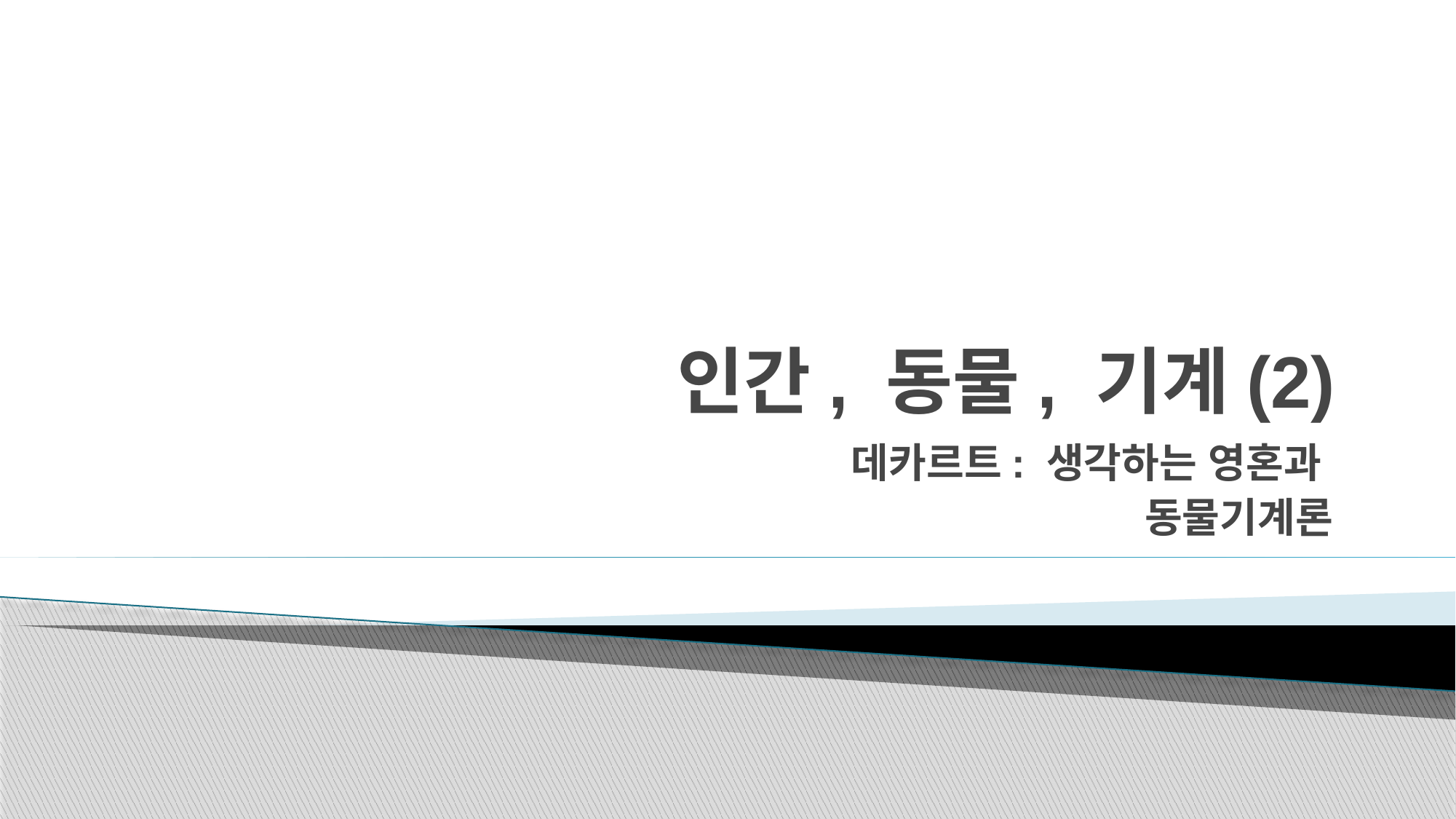

# 인간, 동물, 기계(2)
데카르트: 생각하는 영혼과
동물기계론